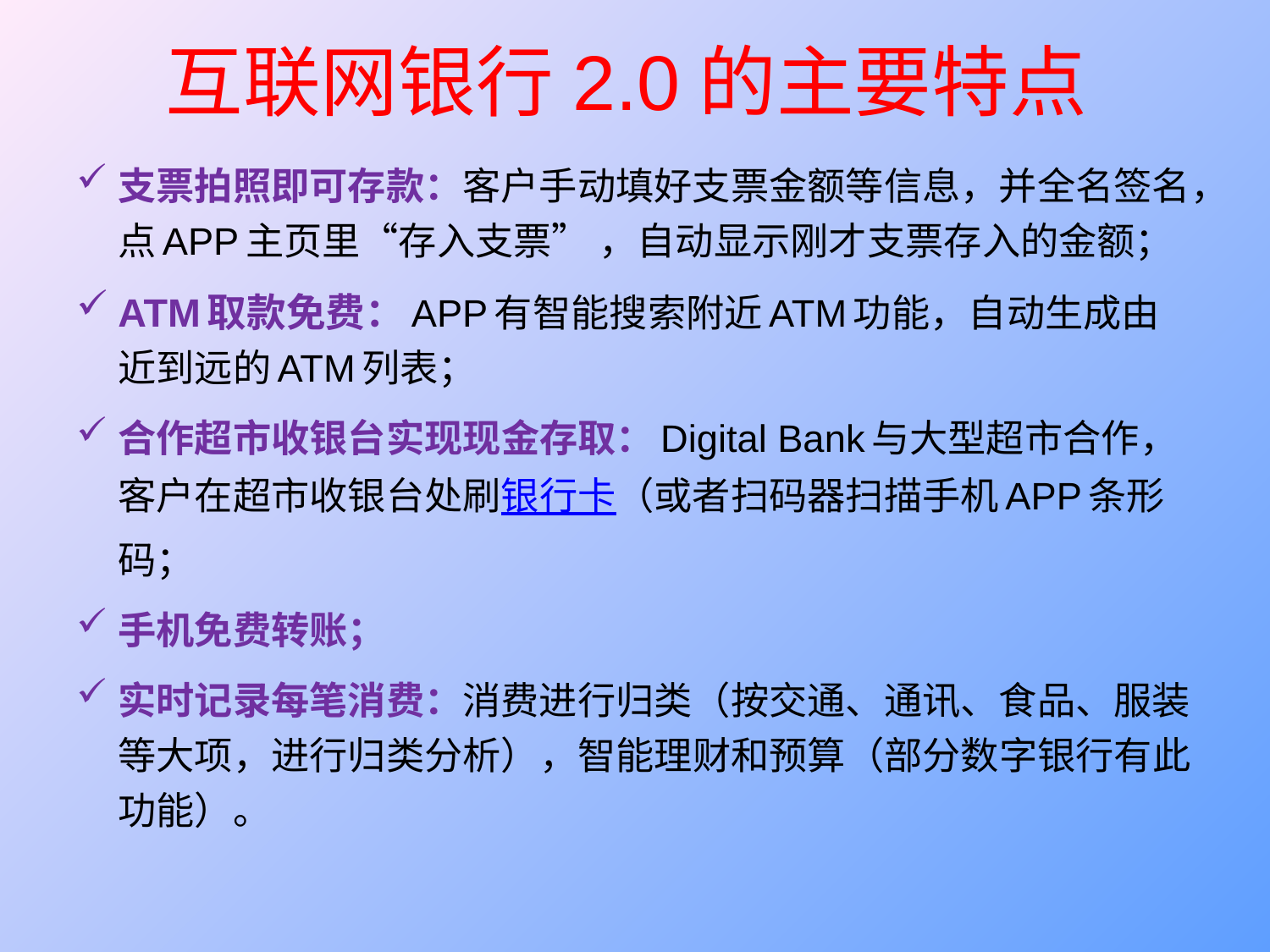

# 互联网银行2.0的主要特点
支票拍照即可存款：客户手动填好支票金额等信息，并全名签名，点APP主页里“存入支票” ，自动显示刚才支票存入的金额；
ATM取款免费：APP有智能搜索附近ATM功能，自动生成由近到远的ATM列表；
合作超市收银台实现现金存取：Digital Bank与大型超市合作，客户在超市收银台处刷银行卡（或者扫码器扫描手机APP条形码；
手机免费转账；
实时记录每笔消费：消费进行归类（按交通、通讯、食品、服装等大项，进行归类分析），智能理财和预算（部分数字银行有此功能）。